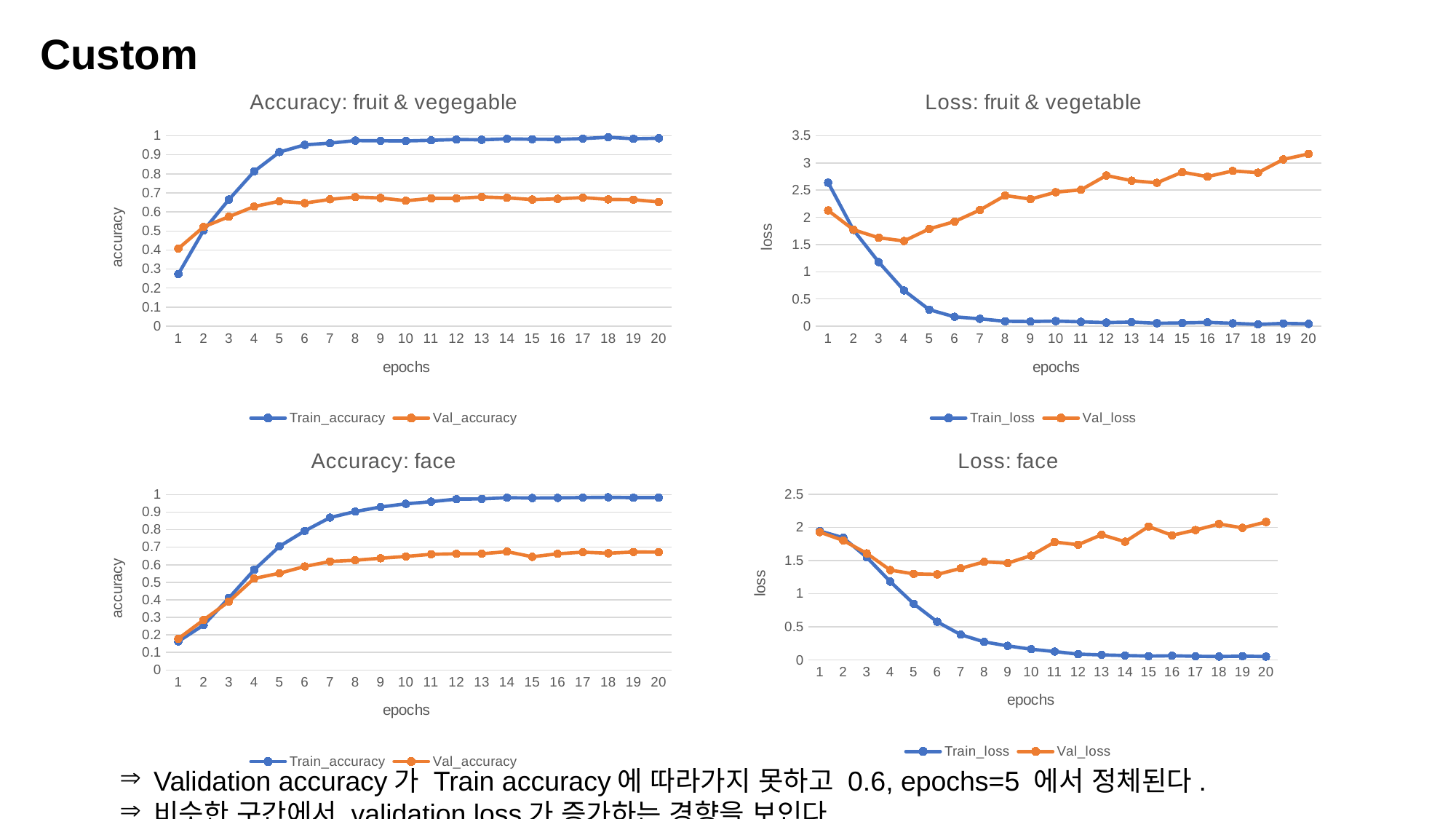

Custom

### Chart: Loss: fruit & vegetable

| Category | Train_loss | Val_loss |
|---|---|---|

### Chart: Accuracy: fruit & vegegable

| Category | Train_accuracy | Val_accuracy |
|---|---|---|

### Chart: Accuracy: face

| Category | Train_accuracy | Val_accuracy |
|---|---|---|

### Chart: Loss: face

| Category | Train_loss | Val_loss |
|---|---|---|
Validation accuracy가 Train accuracy에 따라가지 못하고 0.6, epochs=5 에서 정체된다.
비슷한 구간에서 validation loss가 증가하는 경향을 보인다.